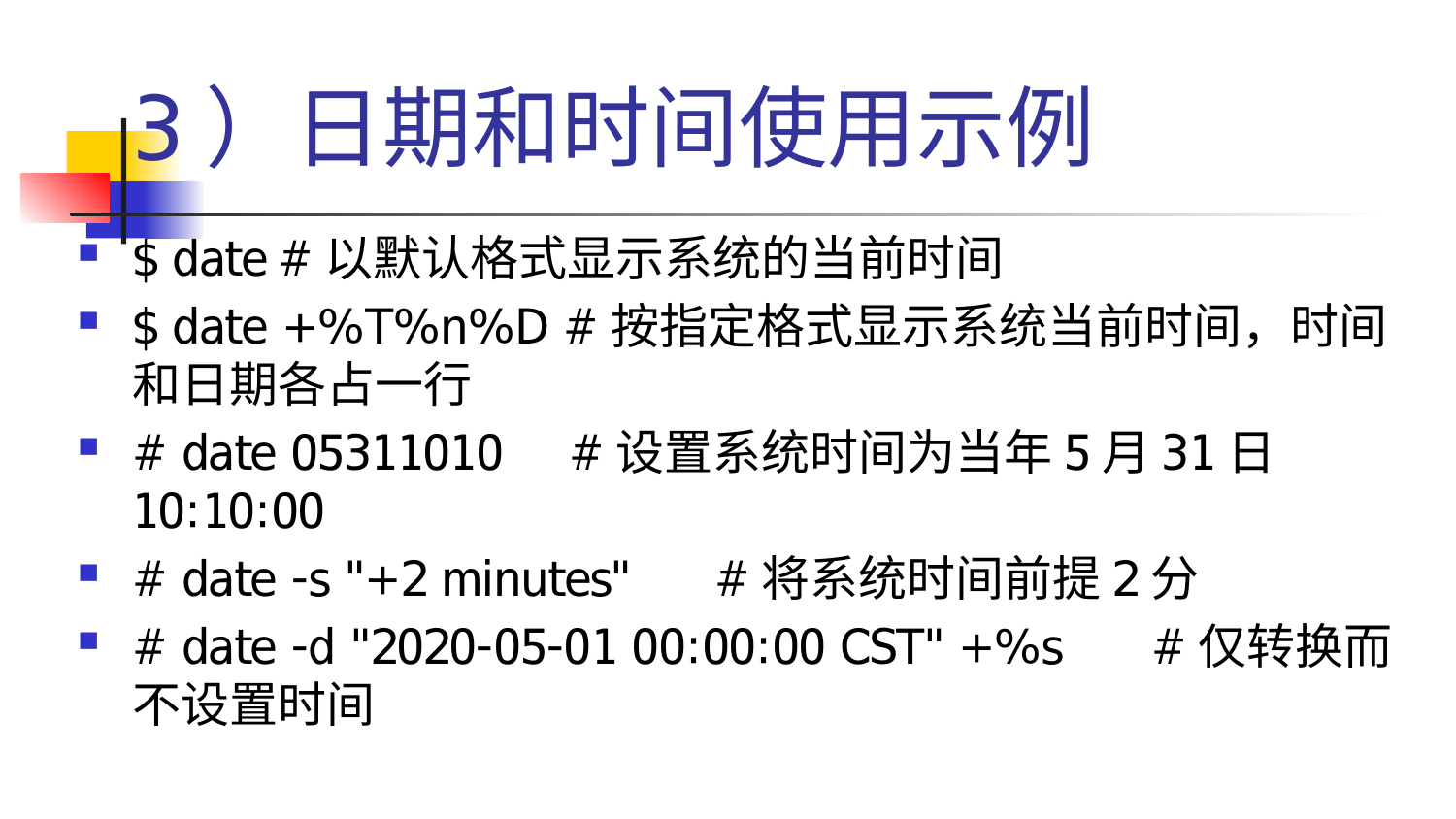

# 3）日期和时间使用示例
$ date	#以默认格式显示系统的当前时间
$ date +%T%n%D #按指定格式显示系统当前时间，时间和日期各占一行
# date 05311010	#设置系统时间为当年5月31日10:10:00
# date -s "+2 minutes"	#将系统时间前提2分
# date -d "2020-05-01 00:00:00 CST" +%s	#仅转换而不设置时间